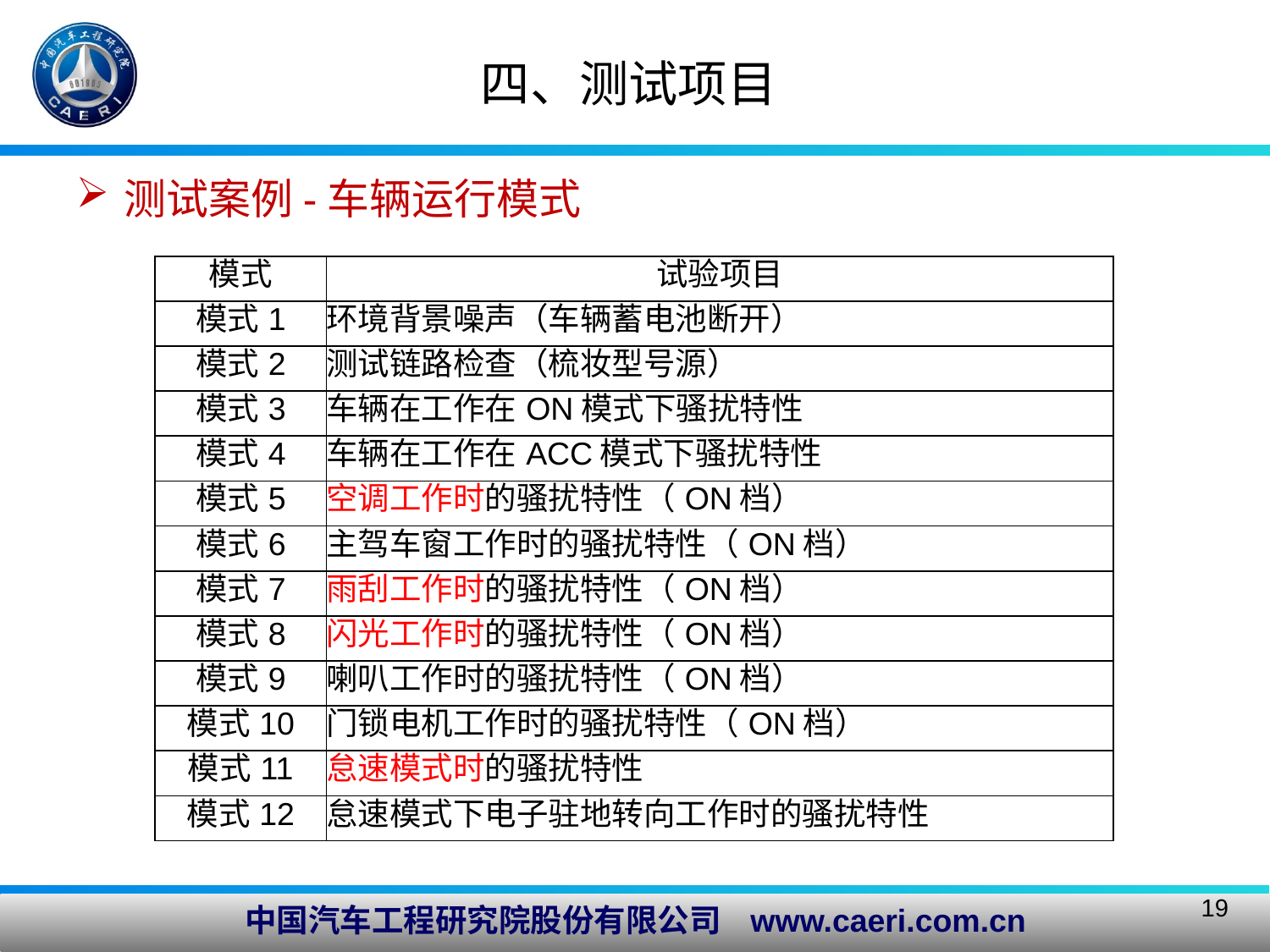

四、测试项目
测试案例-车辆运行模式
| 模式 | 试验项目 |
| --- | --- |
| 模式1 | 环境背景噪声（车辆蓄电池断开） |
| 模式2 | 测试链路检查（梳妆型号源） |
| 模式3 | 车辆在工作在ON模式下骚扰特性 |
| 模式4 | 车辆在工作在ACC模式下骚扰特性 |
| 模式5 | 空调工作时的骚扰特性（ON档） |
| 模式6 | 主驾车窗工作时的骚扰特性（ON档） |
| 模式7 | 雨刮工作时的骚扰特性（ON档） |
| 模式8 | 闪光工作时的骚扰特性（ON档） |
| 模式9 | 喇叭工作时的骚扰特性（ON档） |
| 模式10 | 门锁电机工作时的骚扰特性（ON档） |
| 模式11 | 怠速模式时的骚扰特性 |
| 模式12 | 怠速模式下电子驻地转向工作时的骚扰特性 |
19